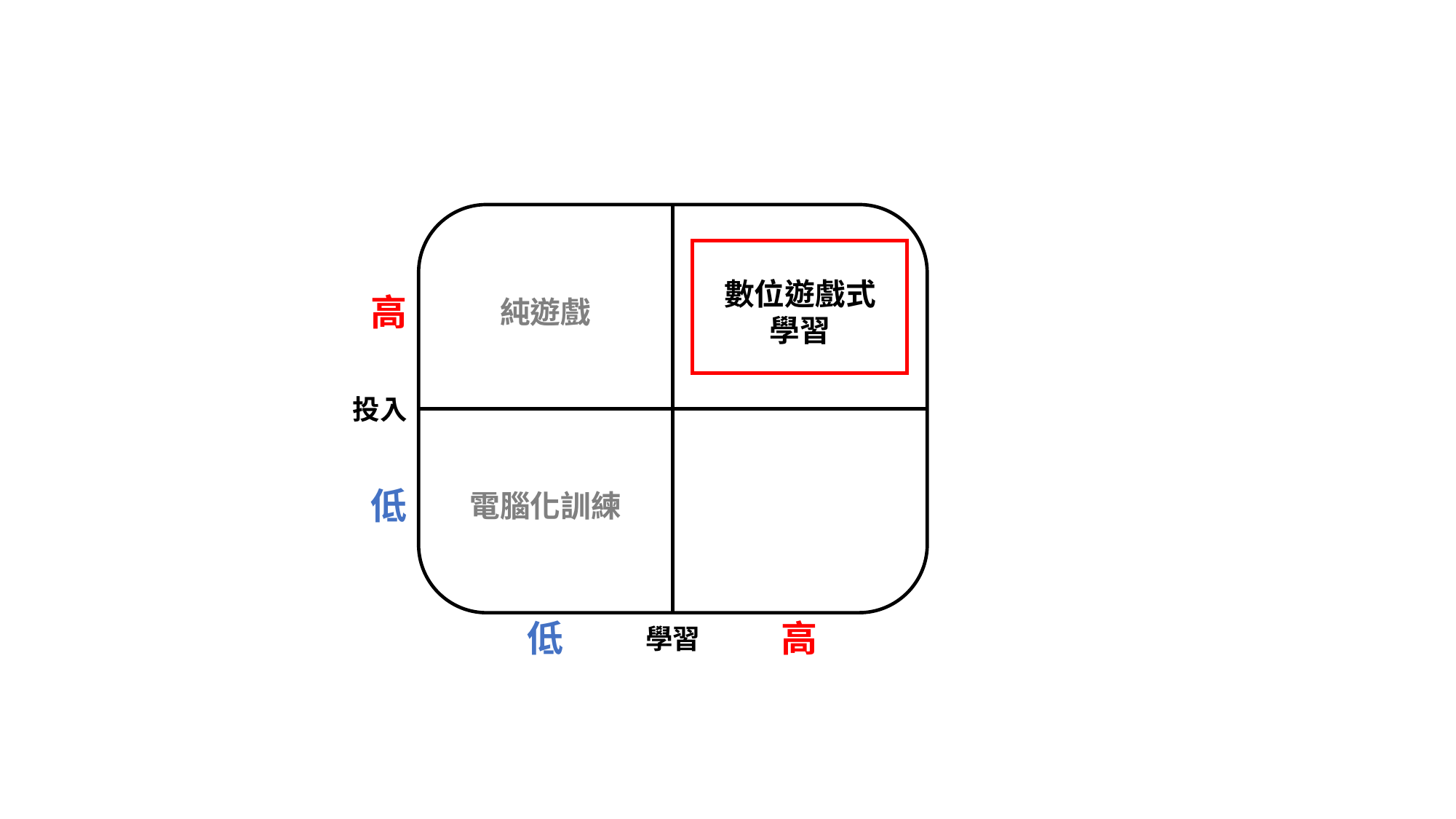

數位遊戲式
學習
高
純遊戲
投入
低
電腦化訓練
低
高
學習